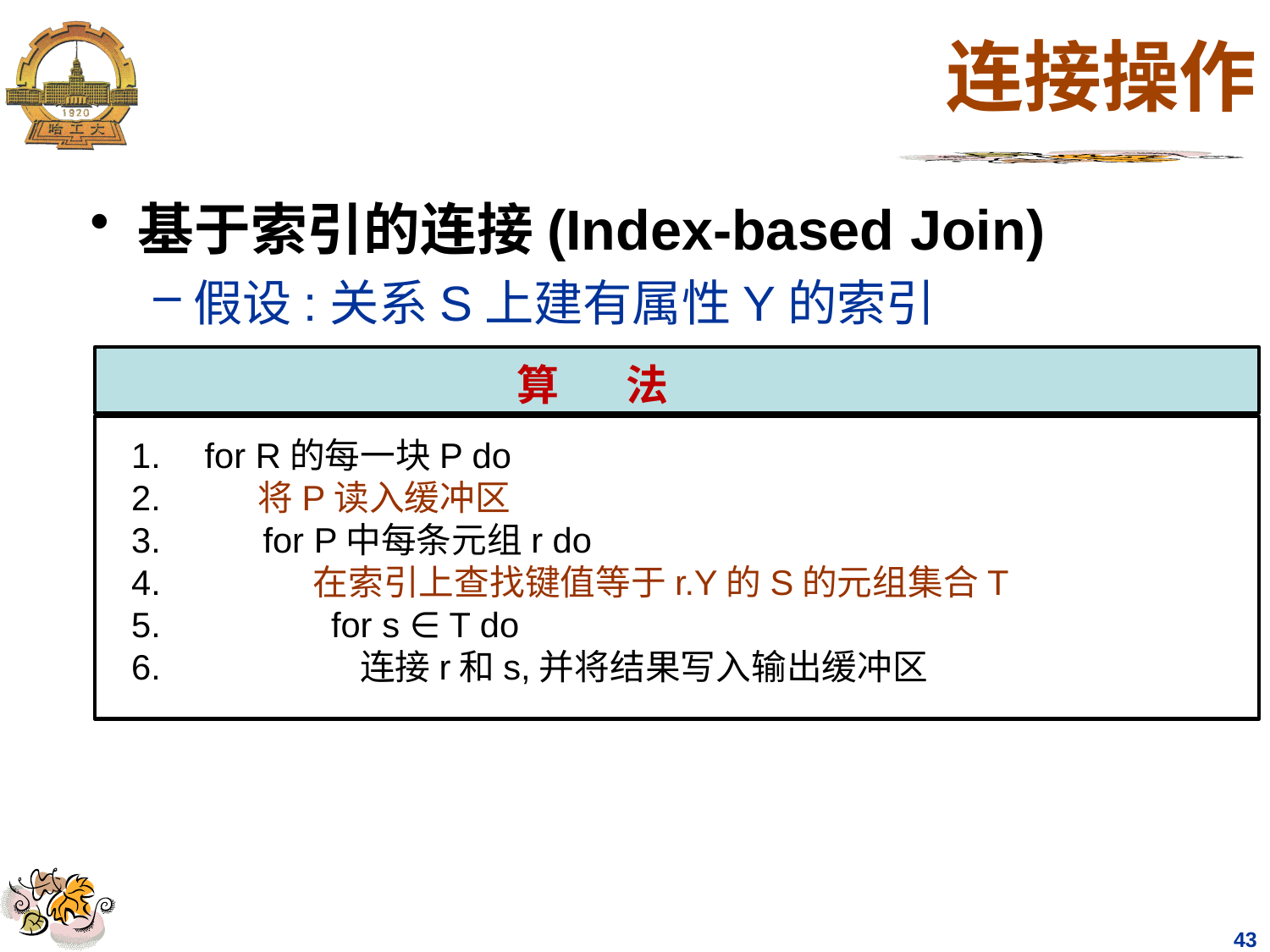

# 连接操作
基于索引的连接(Index-based Join)
假设:关系S上建有属性Y的索引

算       法

 for R的每一块P do
       将P读入缓冲区
       for P中每条元组r do
              在索引上查找键值等于r.Y的S的元组集合T
              for s ∈ T do
                    连接r和s,并将结果写入输出缓冲区

43